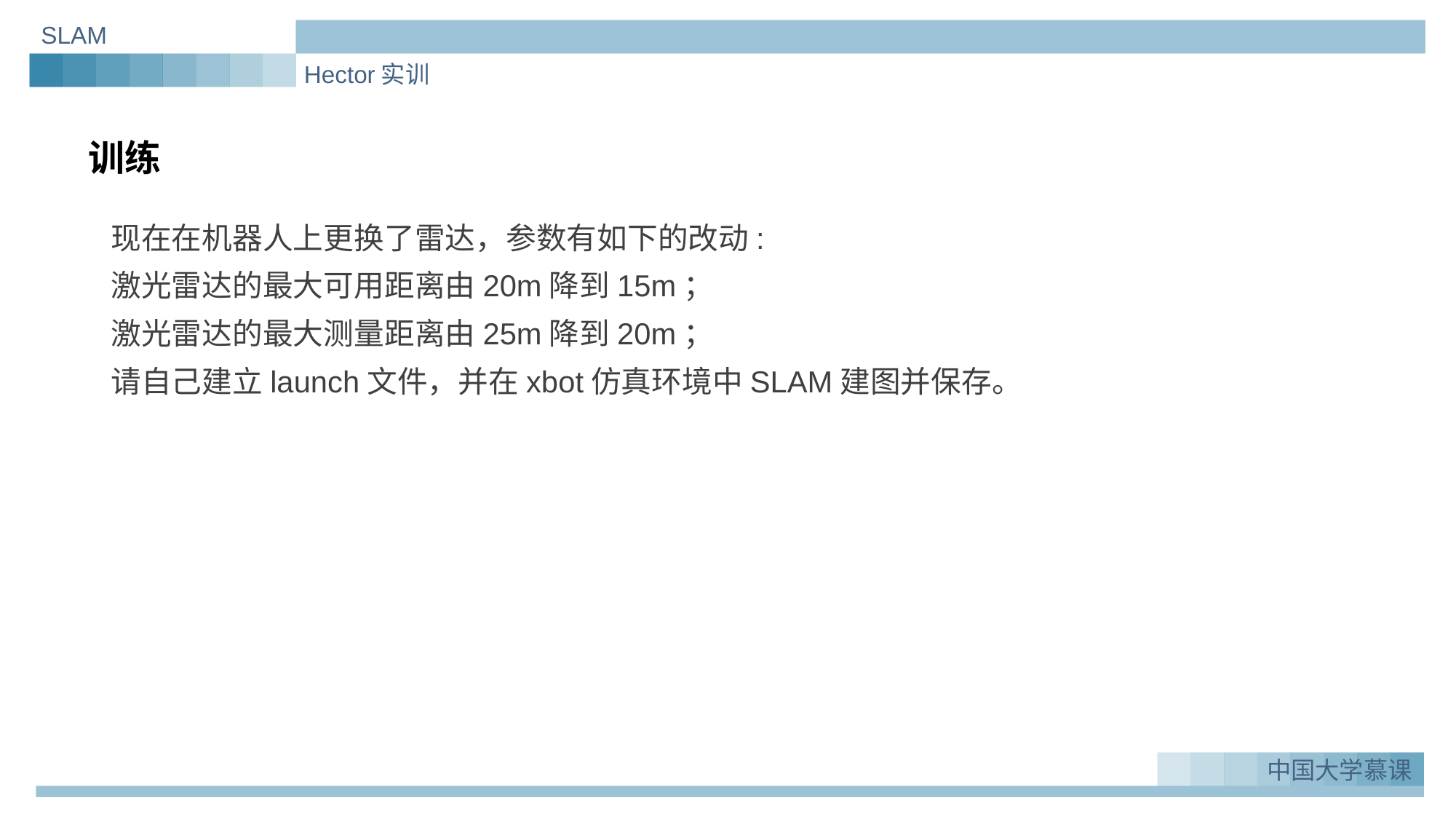

SLAM
Hector实训
# 训练
现在在机器人上更换了雷达，参数有如下的改动:
激光雷达的最大可用距离由20m降到15m；
激光雷达的最大测量距离由25m降到20m；
请自己建立launch文件，并在xbot仿真环境中SLAM建图并保存。
中国大学慕课